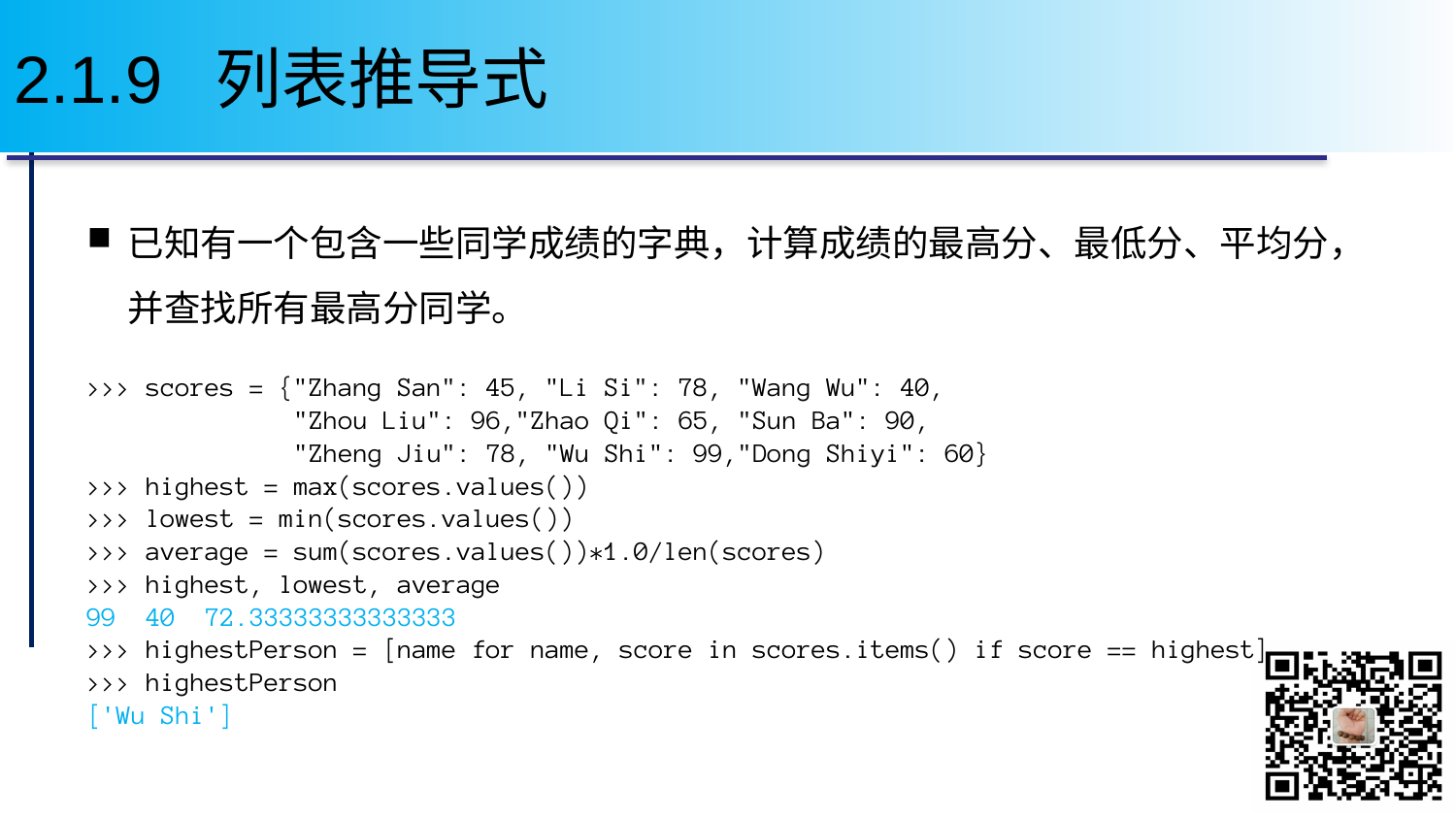

# 2.1.9  列表推导式
已知有一个包含一些同学成绩的字典，计算成绩的最高分、最低分、平均分，并查找所有最高分同学。

>>> scores = {"Zhang San": 45, "Li Si": 78, "Wang Wu": 40,
              "Zhou Liu": 96,"Zhao Qi": 65, "Sun Ba": 90,
              "Zheng Jiu": 78, "Wu Shi": 99,"Dong Shiyi": 60}
>>> highest = max(scores.values())
>>> lowest = min(scores.values())
>>> average = sum(scores.values())*1.0/len(scores)
>>> highest, lowest, average
99  40  72.33333333333333
>>> highestPerson = [name for name, score in scores.items() if score == highest]
>>> highestPerson
['Wu Shi']